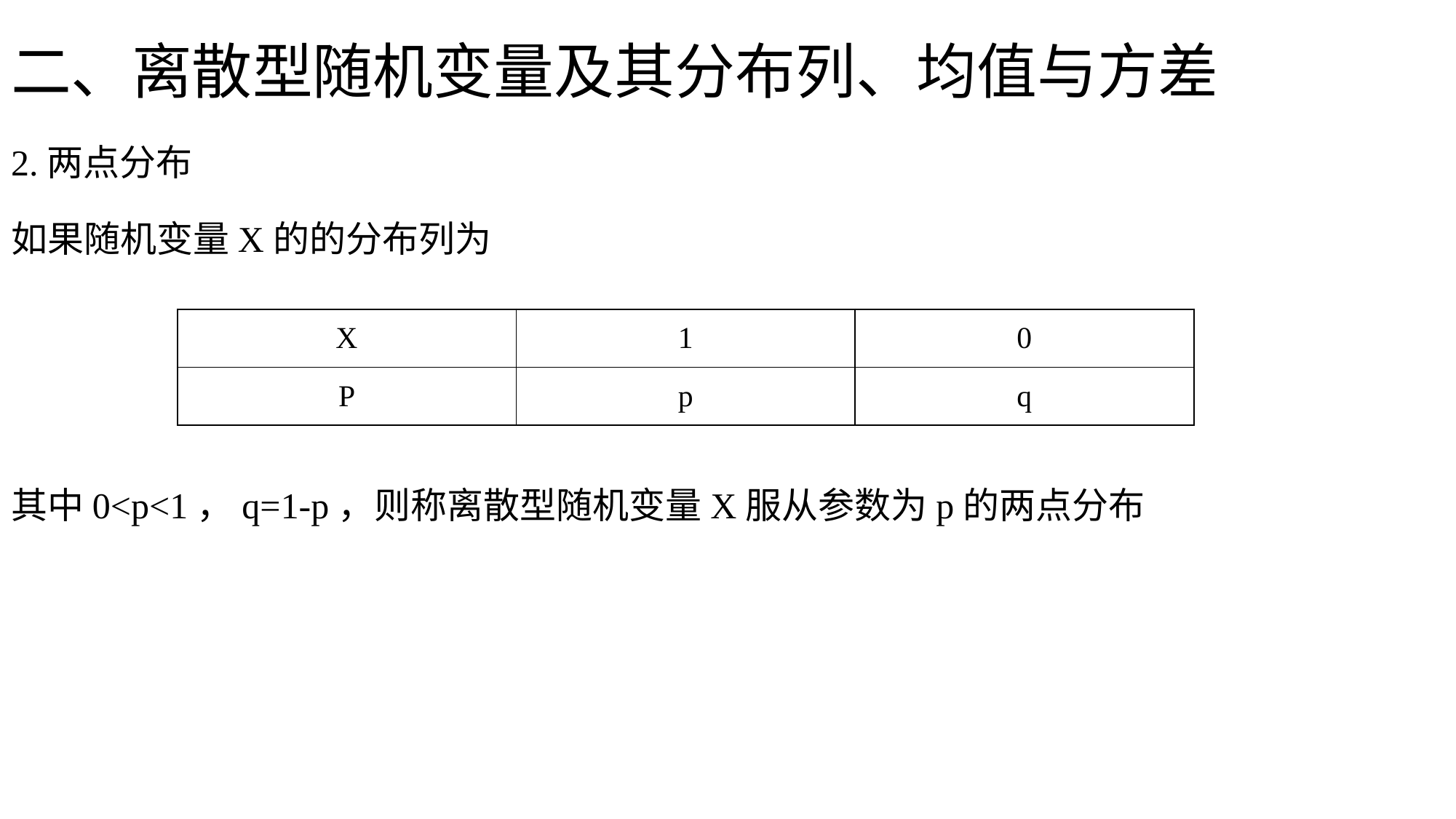

二、离散型随机变量及其分布列、均值与方差
2.两点分布
如果随机变量X的的分布列为
| X | 1 | 0 |
| --- | --- | --- |
| P | p | q |
其中0<p<1，q=1-p，则称离散型随机变量X服从参数为p的两点分布